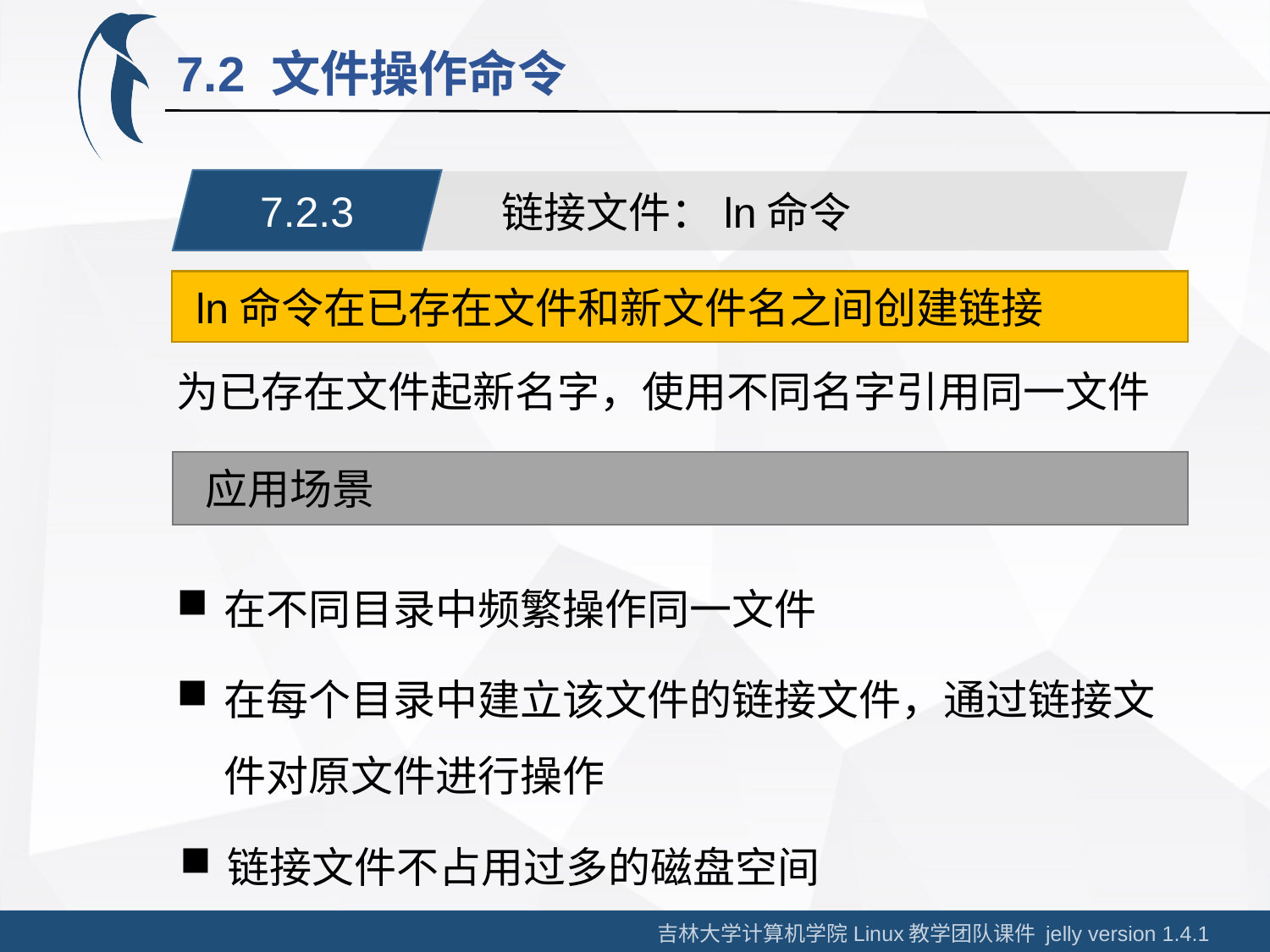

7.2 文件操作命令
7.2.3
链接文件：ln命令
 ln命令在已存在文件和新文件名之间创建链接
为已存在文件起新名字，使用不同名字引用同一文件
 应用场景
在不同目录中频繁操作同一文件
在每个目录中建立该文件的链接文件，通过链接文件对原文件进行操作
链接文件不占用过多的磁盘空间